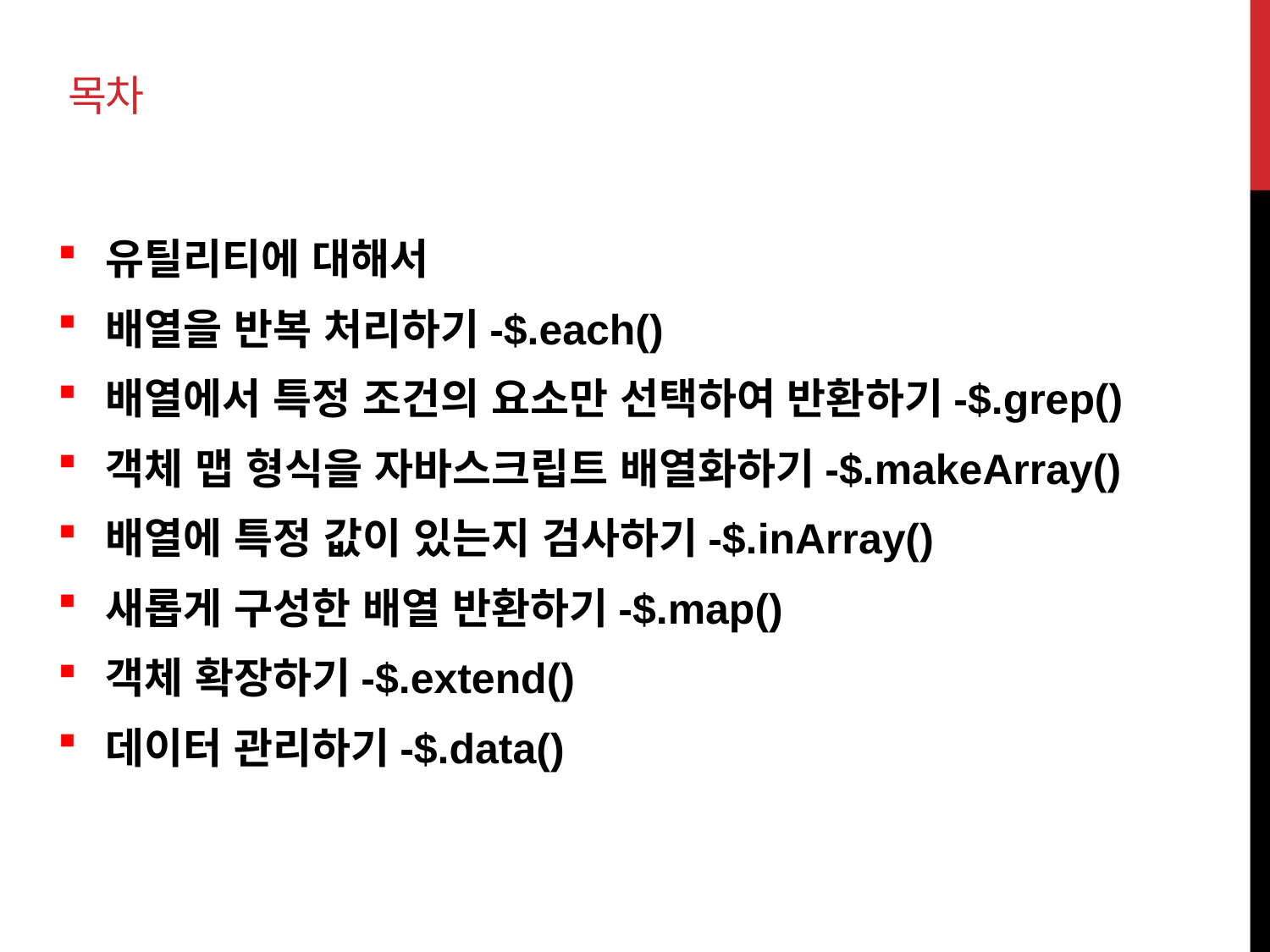

# 목차
유틸리티에 대해서
배열을 반복 처리하기-$.each()
배열에서 특정 조건의 요소만 선택하여 반환하기-$.grep()
객체 맵 형식을 자바스크립트 배열화하기-$.makeArray()
배열에 특정 값이 있는지 검사하기-$.inArray()
새롭게 구성한 배열 반환하기-$.map()
객체 확장하기-$.extend()
데이터 관리하기-$.data()